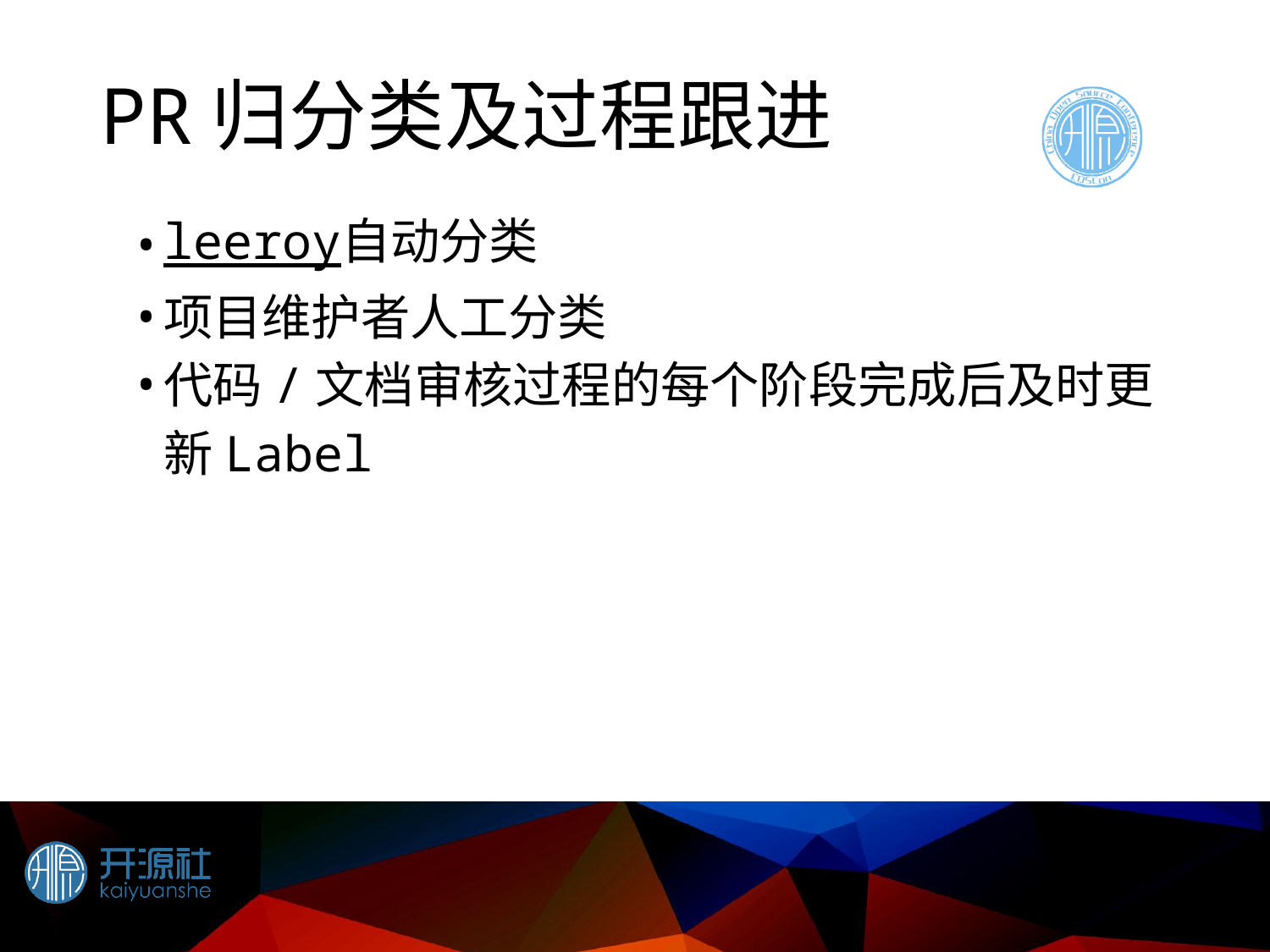

# PR归分类及过程跟进
leeroy自动分类
项目维护者人工分类
代码/文档审核过程的每个阶段完成后及时更新Label